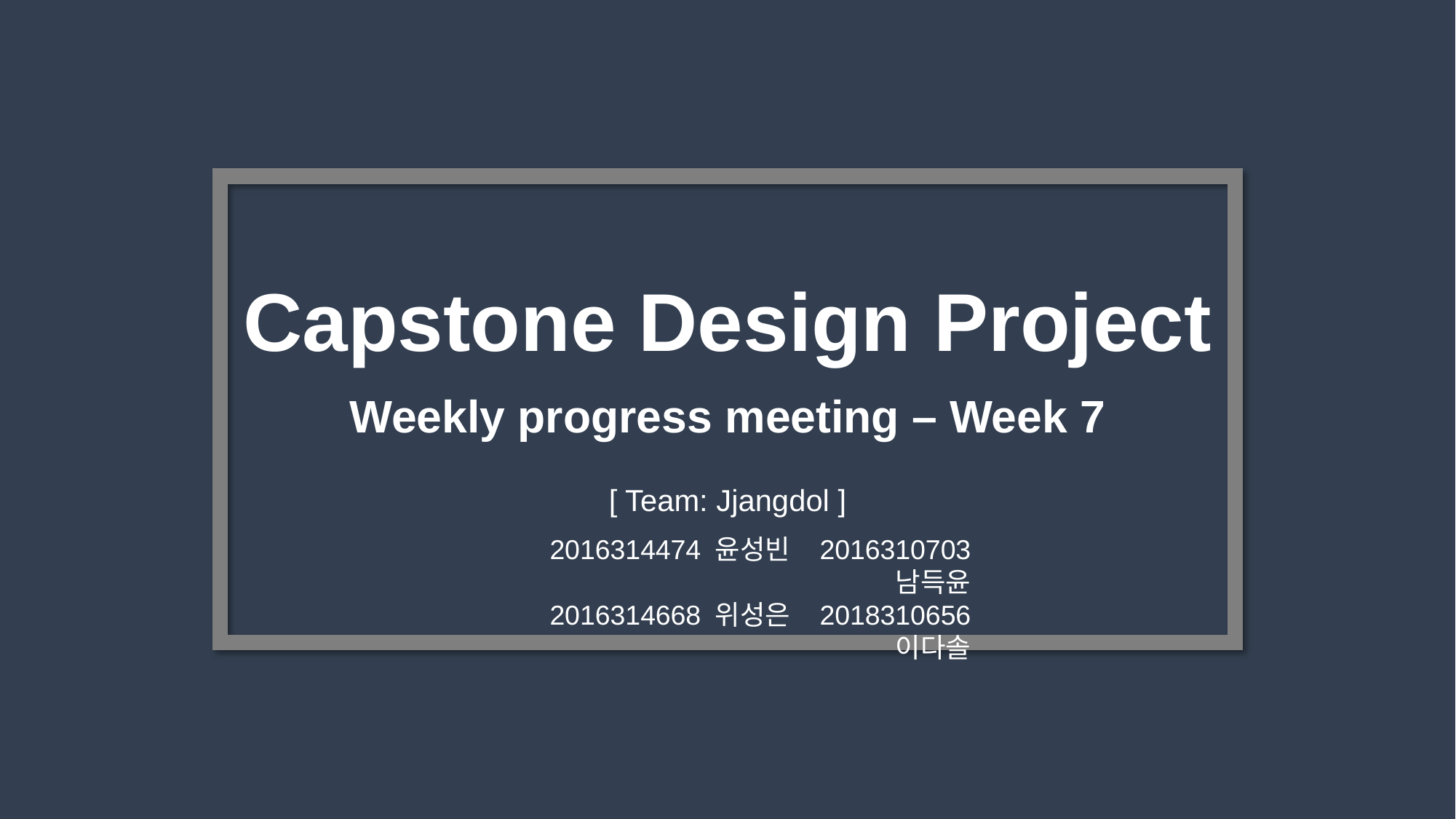

Capstone Design Project
Weekly progress meeting – Week 7
[ Team: Jjangdol ]
2016314474 윤성빈   2016310703 남득윤
2016314668 위성은   2018310656 이다솔